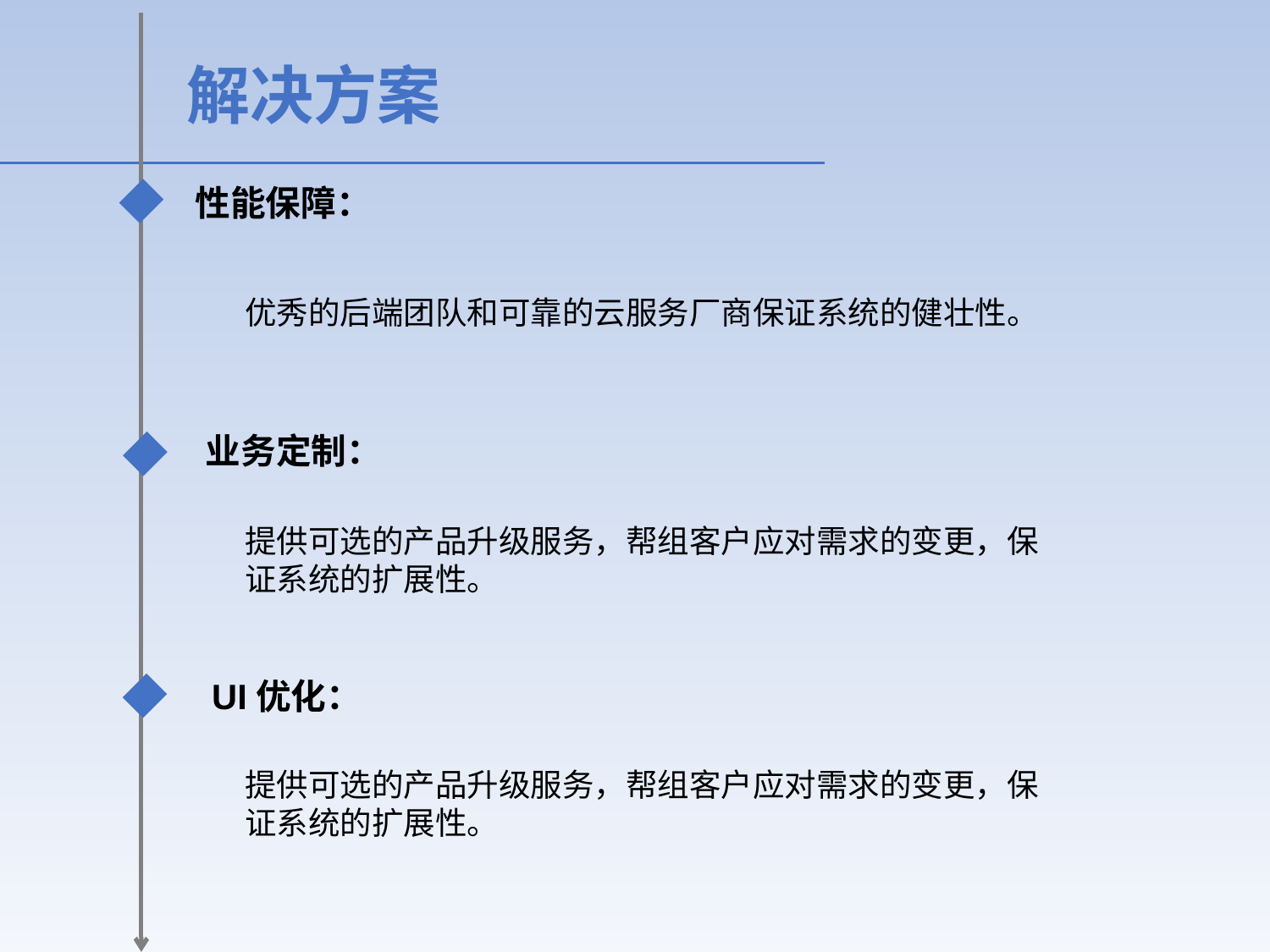

解决方案
性能保障：
优秀的后端团队和可靠的云服务厂商保证系统的健壮性。
业务定制：

提供可选的产品升级服务，帮组客户应对需求的变更，保证系统的扩展性。
UI优化：
提供可选的产品升级服务，帮组客户应对需求的变更，保证系统的扩展性。